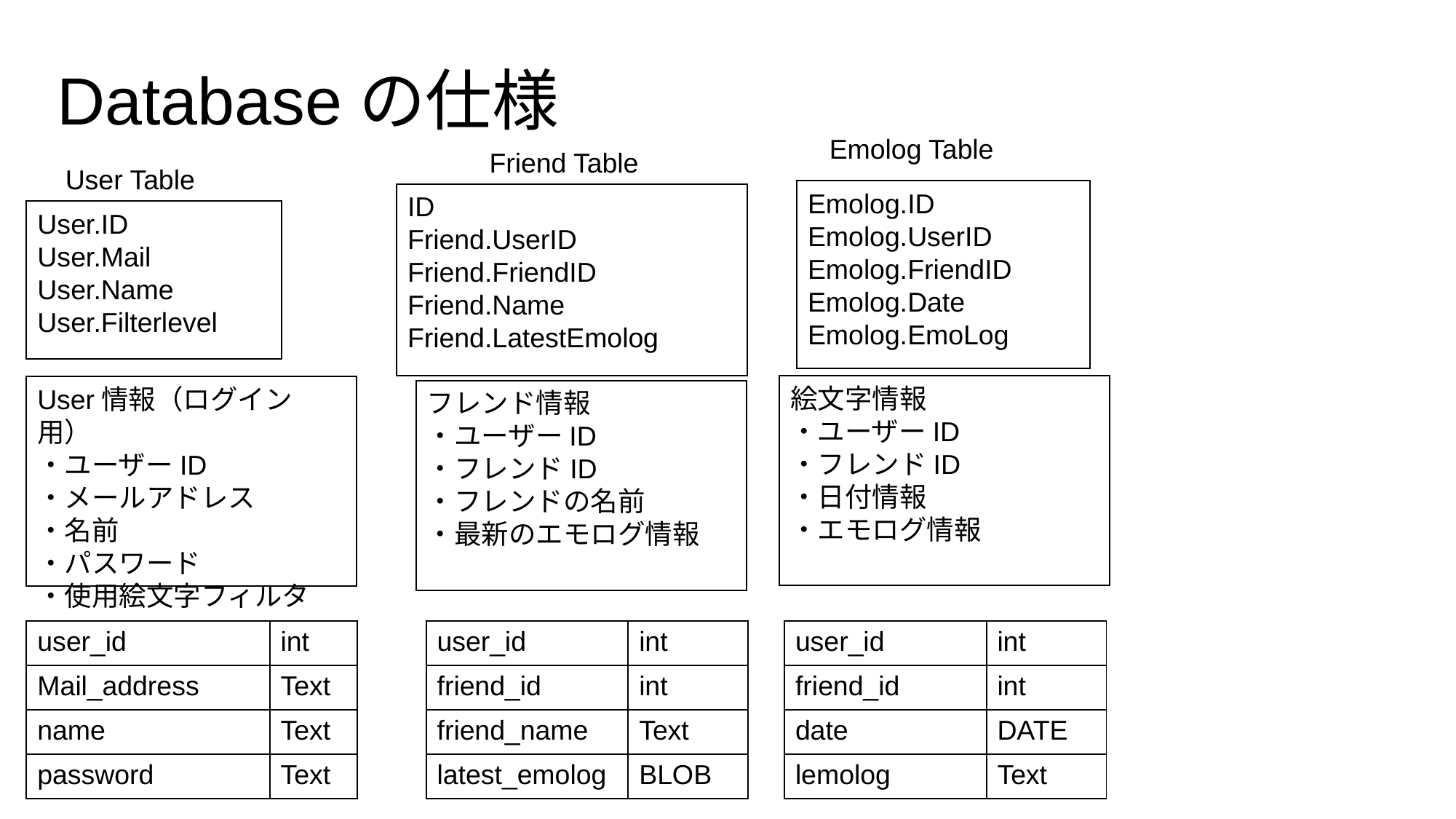

# Databaseの仕様
Emolog Table
Friend Table
User Table
Emolog.ID
Emolog.UserID
Emolog.FriendID
Emolog.Date
Emolog.EmoLog

ID
Friend.UserID
Friend.FriendID
Friend.Name
Friend.LatestEmolog
User.ID
User.Mail
User.Name
User.Filterlevel
絵文字情報
・ユーザーID
・フレンドID
・日付情報
・エモログ情報

User情報（ログイン用）
・ユーザーID
・メールアドレス
・名前
・パスワード
・使用絵文字フィルタ
フレンド情報
・ユーザーID
・フレンドID
・フレンドの名前
・最新のエモログ情報

| user\_id | int |
| --- | --- |
| Mail\_address | Text |
| name | Text |
| password | Text |
| user\_id | int |
| --- | --- |
| friend\_id | int |
| date | DATE |
| lemolog | Text |
| user\_id | int |
| --- | --- |
| friend\_id | int |
| friend\_name | Text |
| latest\_emolog | BLOB |